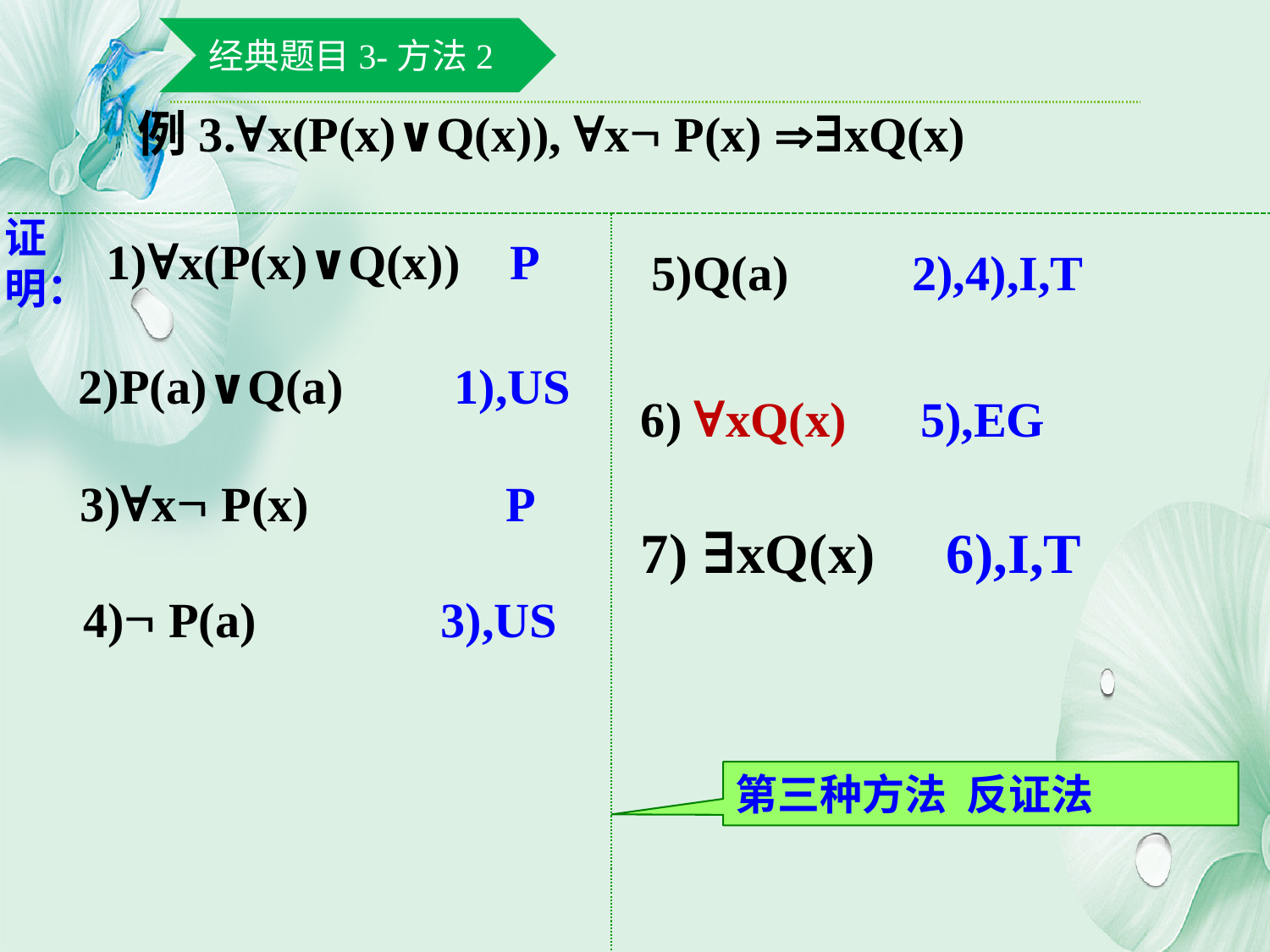

经典题目3-方法2
例3.∀x(P(x)∨Q(x)), ∀x¬ P(x) ⇒∃xQ(x)
证明：
1)∀x(P(x)∨Q(x))    P
5)Q(a)          2),4),I,T
2)P(a)∨Q(a)         1),US
6) ∀xQ(x)      5),EG
3)∀x¬ P(x)                P
7) ∃xQ(x)     6),I,T
4)¬ P(a)               3),US
第三种方法  反证法